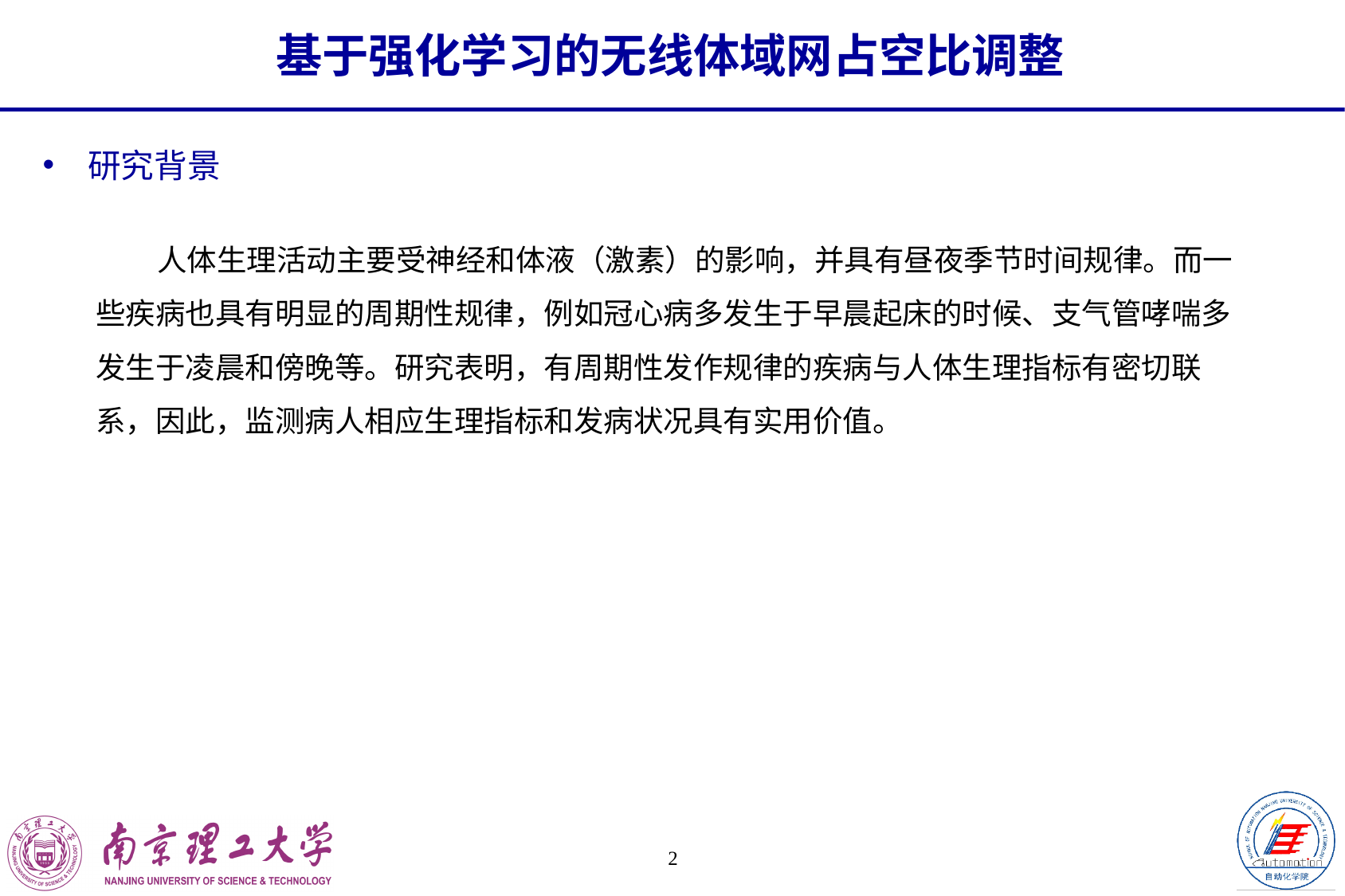

基于强化学习的无线体域网占空比调整
研究背景
        人体生理活动主要受神经和体液（激素）的影响，并具有昼夜季节时间规律。而一些疾病也具有明显的周期性规律，例如冠心病多发生于早晨起床的时候、支气管哮喘多发生于凌晨和傍晚等。研究表明，有周期性发作规律的疾病与人体生理指标有密切联系，因此，监测病人相应生理指标和发病状况具有实用价值。
2